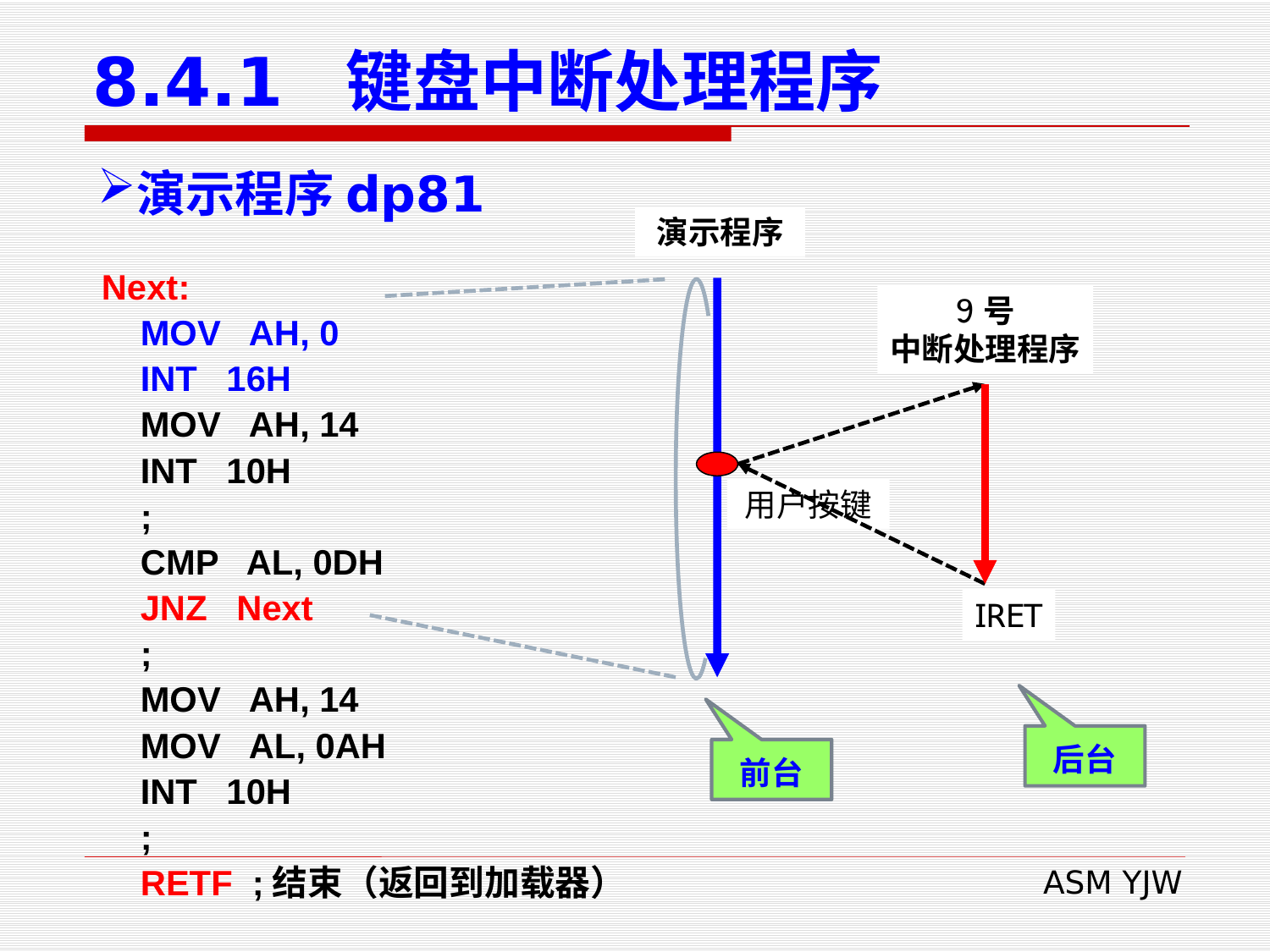

# 8.4.1  键盘中断处理程序
演示程序dp81
演示程序

9号
中断处理程序

用户按键
IRET
Next:
    MOV   AH, 0
    INT   16H
    MOV   AH, 14
    INT   10H
    ;
    CMP   AL, 0DH
    JNZ   Next
    ;
    MOV   AH, 14
    MOV   AL, 0AH
    INT   10H
    ;
    RETF  ;结束（返回到加载器）
后台
前台